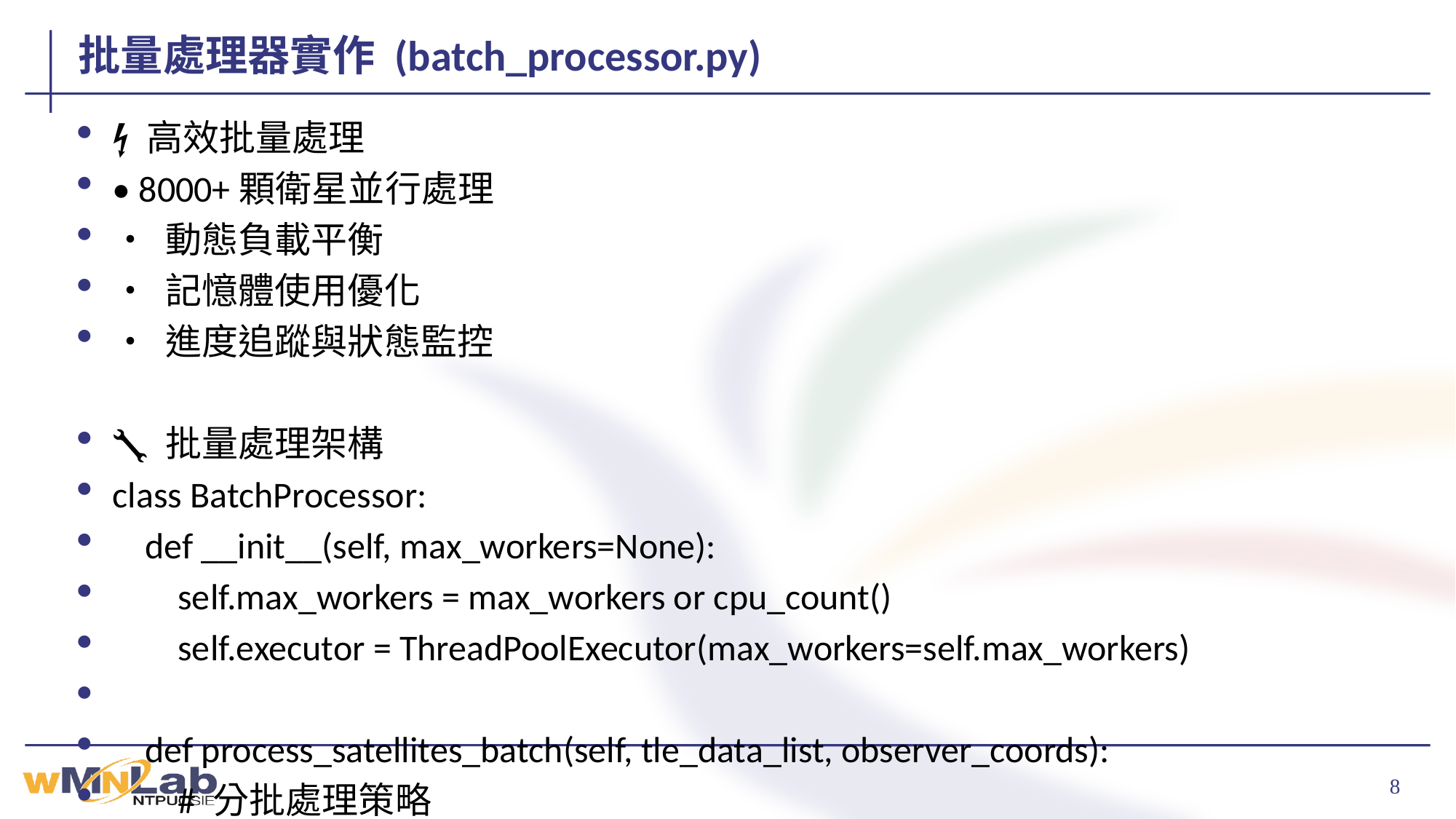

# 批量處理器實作 (batch_processor.py)
⚡ 高效批量處理
• 8000+顆衛星並行處理
• 動態負載平衡
• 記憶體使用優化
• 進度追蹤與狀態監控

🔧 批量處理架構
class BatchProcessor:
    def __init__(self, max_workers=None):
        self.max_workers = max_workers or cpu_count()
        self.executor = ThreadPoolExecutor(max_workers=self.max_workers)

    def process_satellites_batch(self, tle_data_list, observer_coords):
        # 分批處理策略
        batch_size = self._calculate_optimal_batch_size(len(tle_data_list))

        futures = []
        for i in range(0, len(tle_data_list), batch_size):
            batch = tle_data_list[i:i+batch_size]
            future = self.executor.submit(self._process_batch, batch, observer_coords)
            futures.append(future)

        # 等待所有批次完成
        results = [future.result() for future in futures]
        return self._merge_batch_results(results)